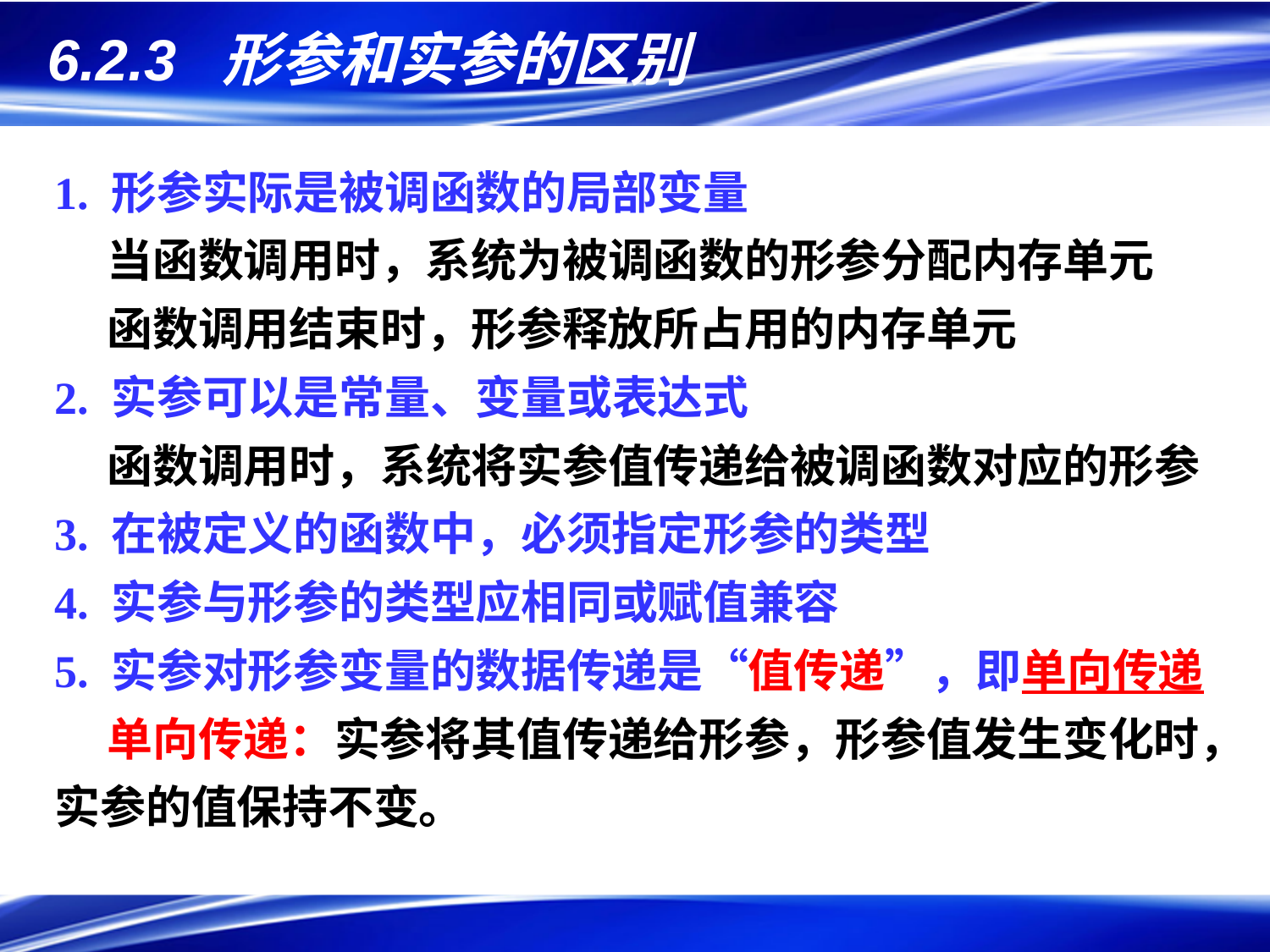

# 6.2.3  形参和实参的区别
1. 形参实际是被调函数的局部变量
    当函数调用时，系统为被调函数的形参分配内存单元
    函数调用结束时，形参释放所占用的内存单元
2. 实参可以是常量、变量或表达式
    函数调用时，系统将实参值传递给被调函数对应的形参
3. 在被定义的函数中，必须指定形参的类型
4. 实参与形参的类型应相同或赋值兼容
5. 实参对形参变量的数据传递是“值传递”，即单向传递
    单向传递：实参将其值传递给形参，形参值发生变化时，实参的值保持不变。